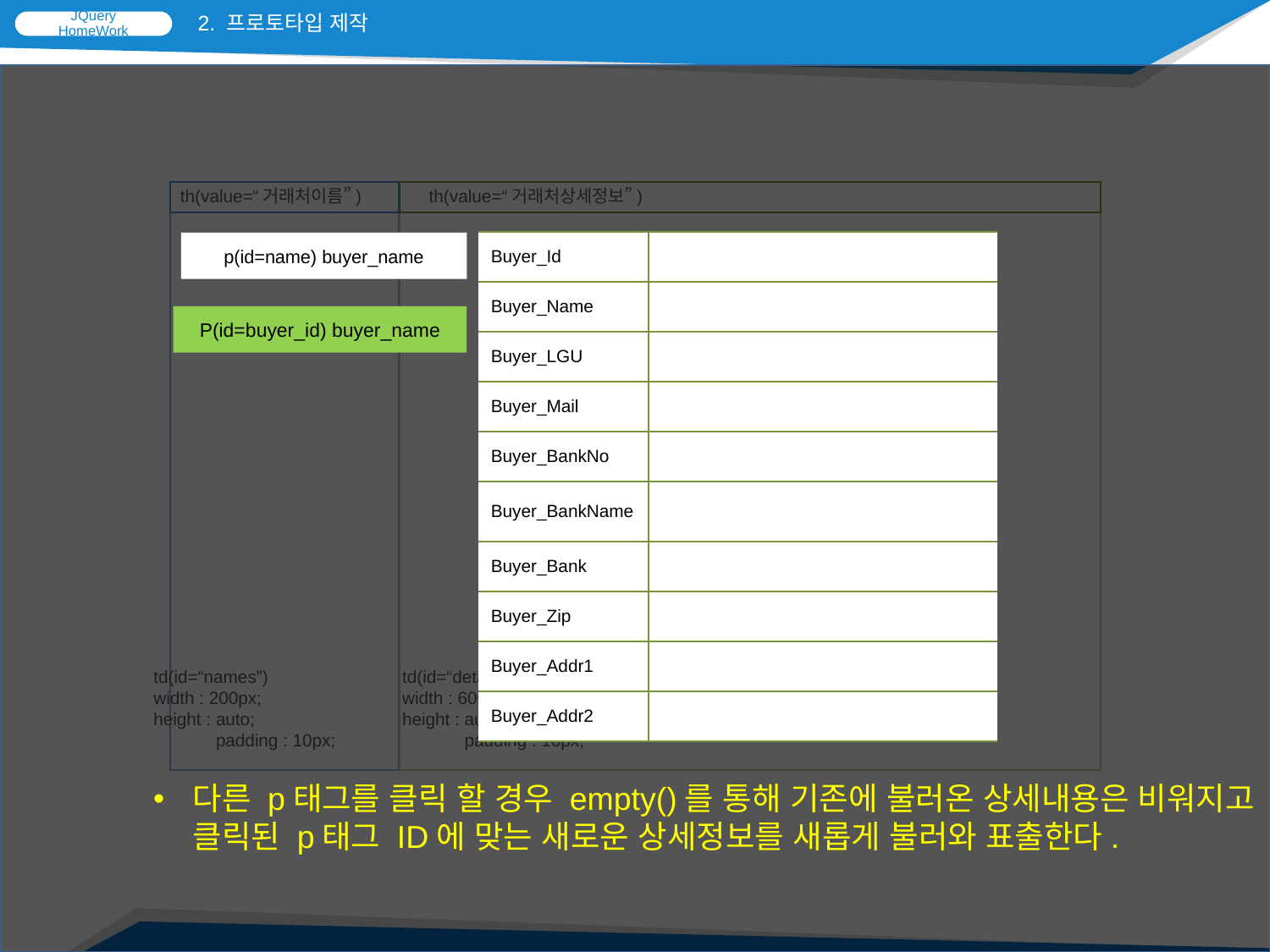

# 2. 프로토타입 제작

th(value=“거래처이름”)
th(value=“거래처상세정보”)
| Buyer\_Id |  |
| --- | --- |
| Buyer\_Name |  |
| Buyer\_LGU |  |
| Buyer\_Mail |  |
| Buyer\_BankNo |  |
| Buyer\_BankName |  |
| Buyer\_Bank |  |
| Buyer\_Zip |  |
| Buyer\_Addr1 |  |
| Buyer\_Addr2 |  |
p(id=name) buyer_name
P(id=buyer_id) buyer_name
td(id=“names”)
width : 200px;
height : auto;
	padding : 10px;
td(id=“detail”)
width : 600px;
height : auto;
	padding : 10px;
다른 p태그를 클릭 할 경우 empty()를 통해 기존에 불러온 상세내용은 비워지고
클릭된 p태그 ID에 맞는 새로운 상세정보를 새롭게 불러와 표출한다.